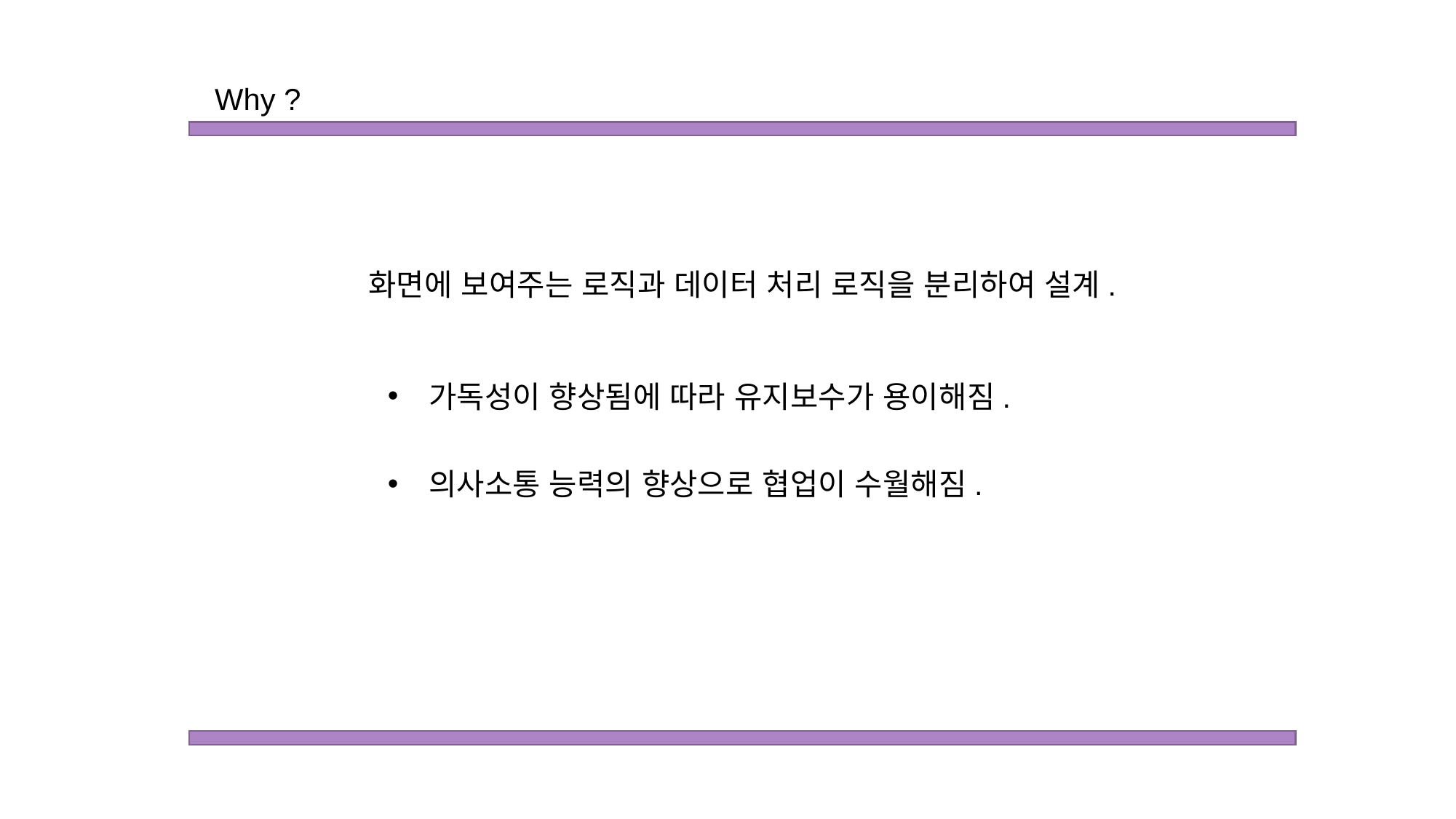

Why ?

화면에 보여주는 로직과 데이터 처리 로직을 분리하여 설계.
가독성이 향상됨에 따라 유지보수가 용이해짐.
의사소통 능력의 향상으로 협업이 수월해짐.